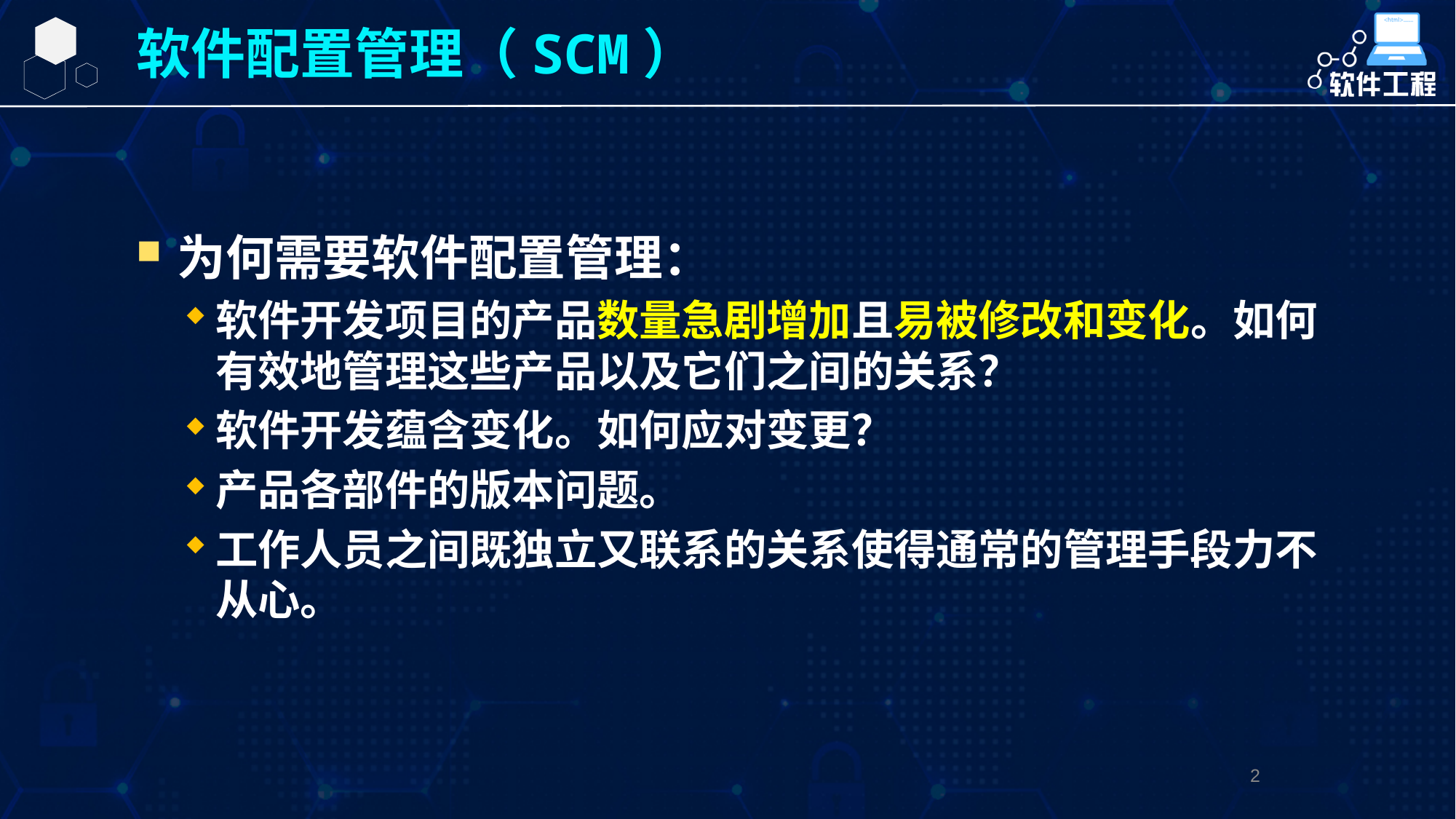

软件配置管理（SCM）
为何需要软件配置管理：
软件开发项目的产品数量急剧增加且易被修改和变化。如何有效地管理这些产品以及它们之间的关系？
软件开发蕴含变化。如何应对变更？
产品各部件的版本问题。
工作人员之间既独立又联系的关系使得通常的管理手段力不从心。
2